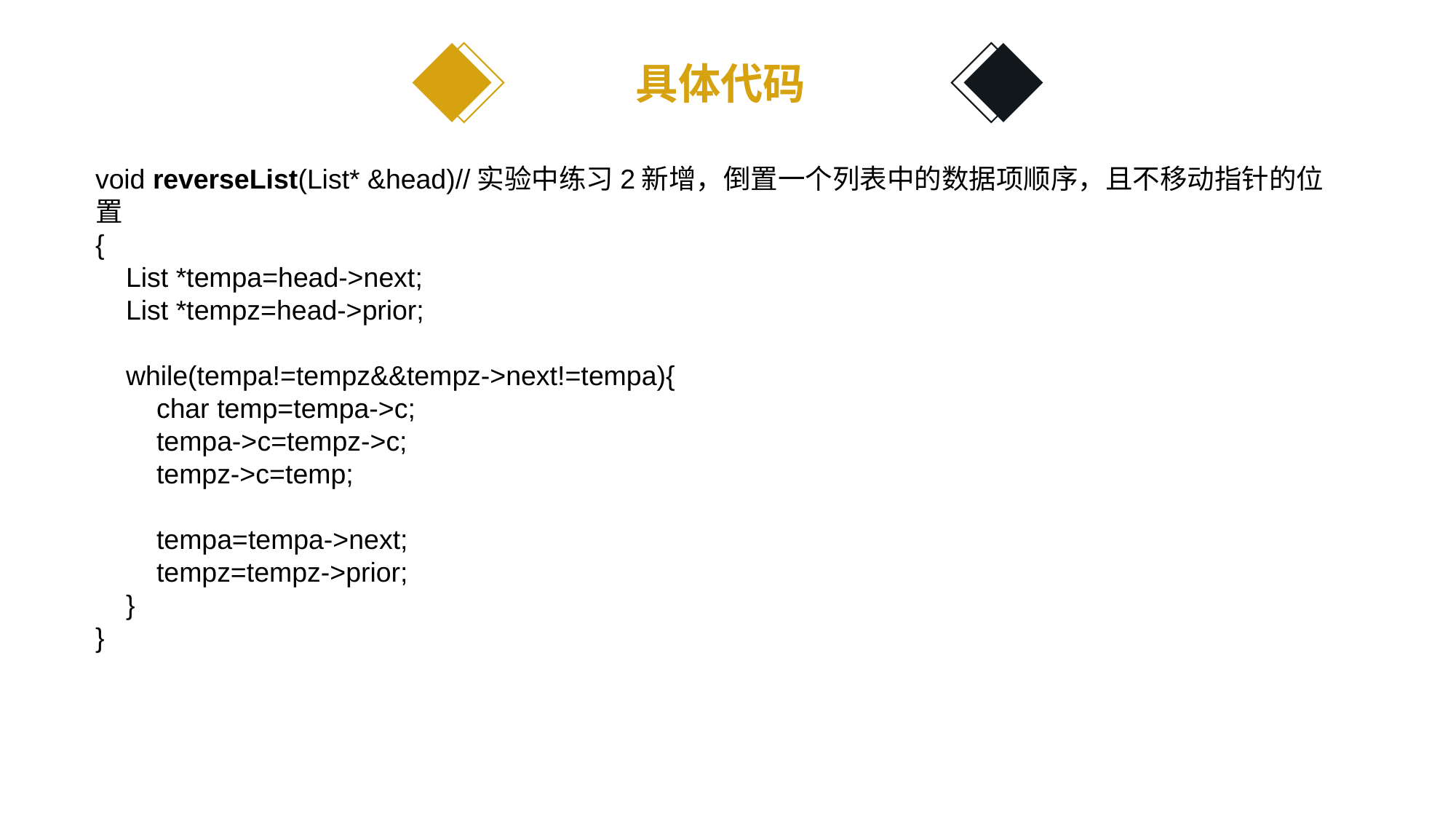

具体代码
void reverseList(List* &head)//实验中练习2新增，倒置一个列表中的数据项顺序，且不移动指针的位置
{
    List *tempa=head->next;
    List *tempz=head->prior;

    while(tempa!=tempz&&tempz->next!=tempa){
        char temp=tempa->c;
        tempa->c=tempz->c;
        tempz->c=temp;

        tempa=tempa->next;
        tempz=tempz->prior;
    }
}